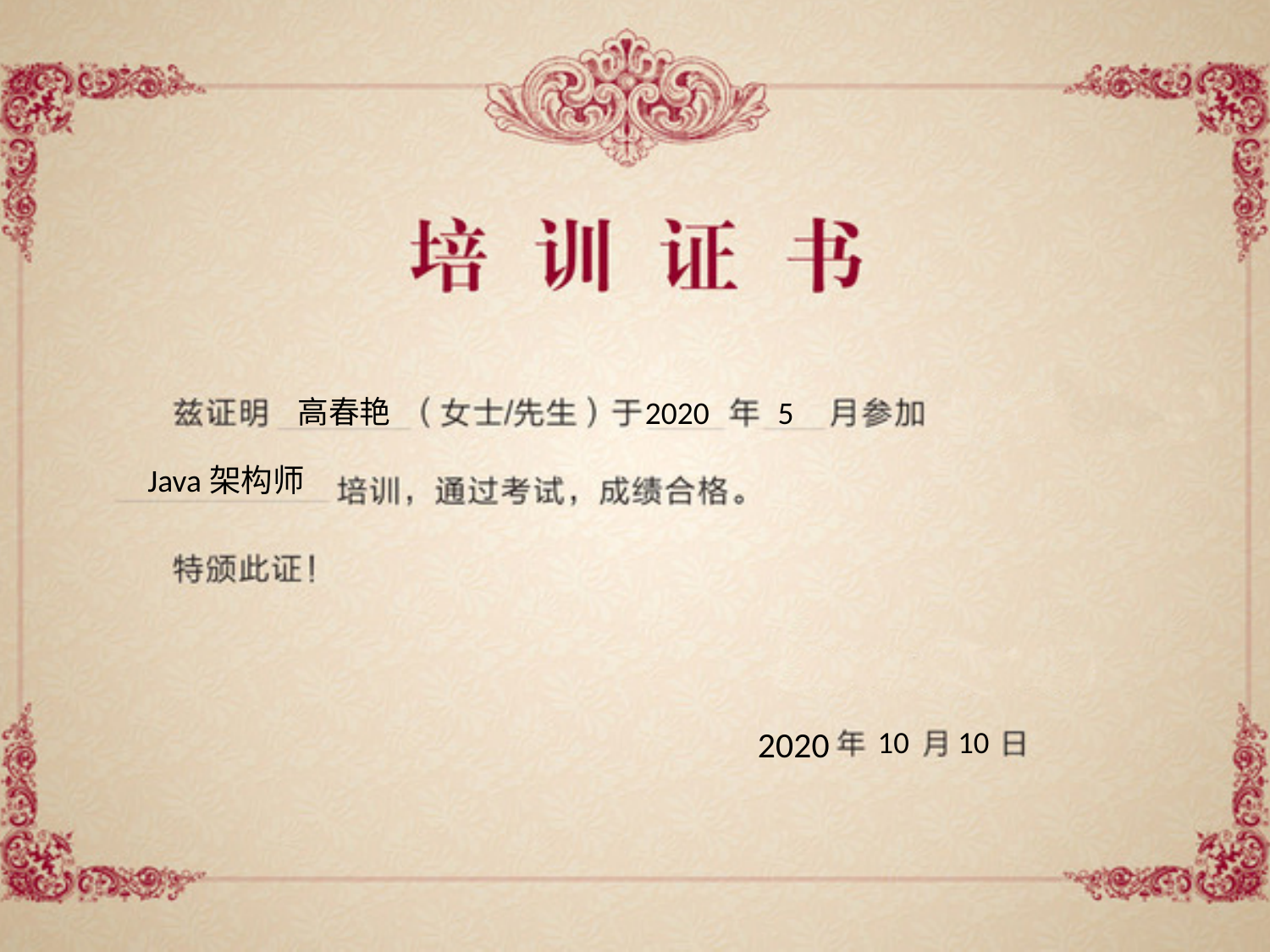

高春艳
2020
5
Java架构师
2020
10
10